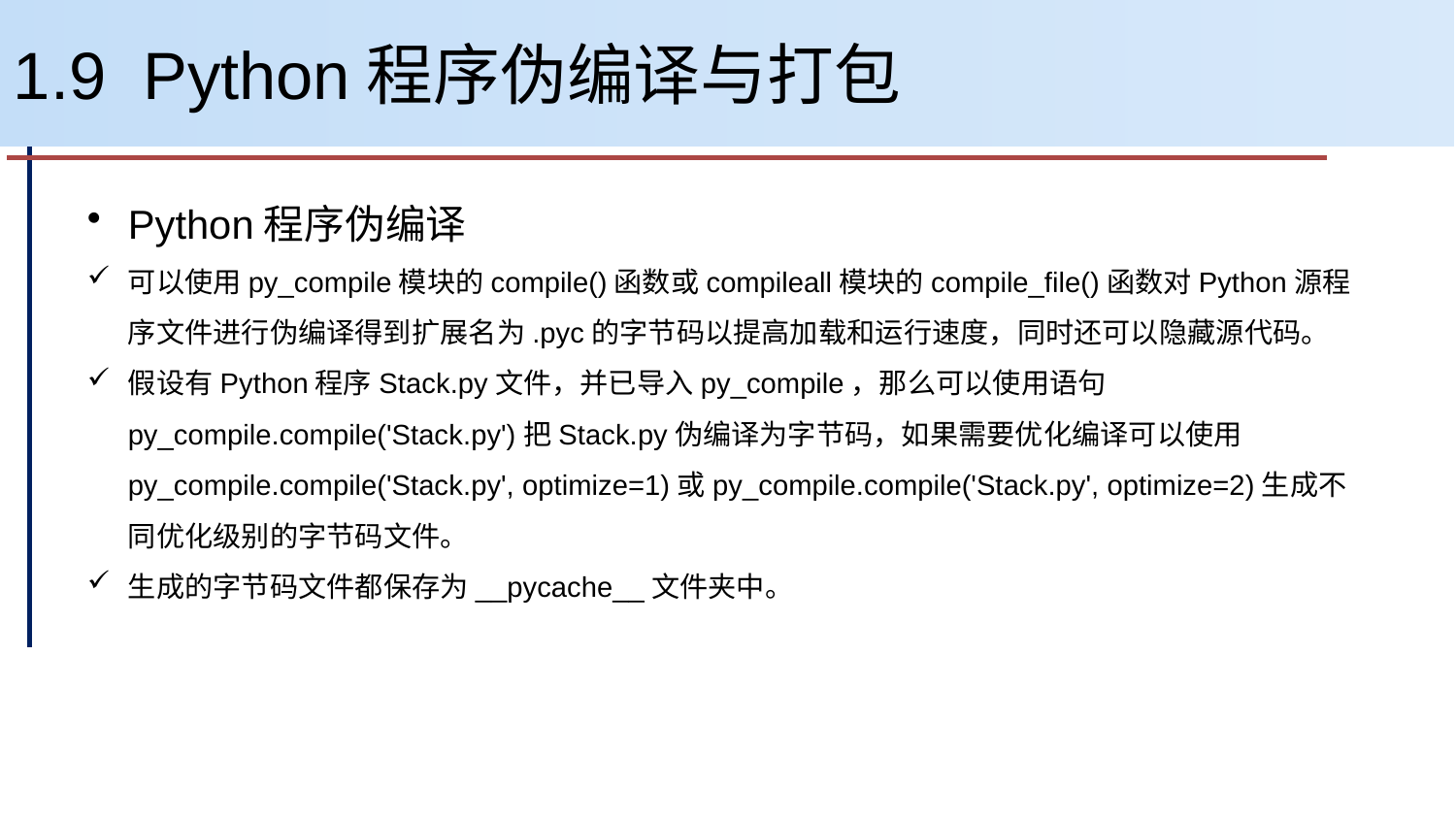

# 1.9  Python程序伪编译与打包
Python程序伪编译
可以使用py_compile模块的compile()函数或compileall模块的compile_file()函数对Python源程序文件进行伪编译得到扩展名为.pyc的字节码以提高加载和运行速度，同时还可以隐藏源代码。
假设有Python程序Stack.py文件，并已导入py_compile，那么可以使用语句py_compile.compile('Stack.py')把Stack.py伪编译为字节码，如果需要优化编译可以使用py_compile.compile('Stack.py', optimize=1)或py_compile.compile('Stack.py', optimize=2)生成不同优化级别的字节码文件。
生成的字节码文件都保存为__pycache__文件夹中。